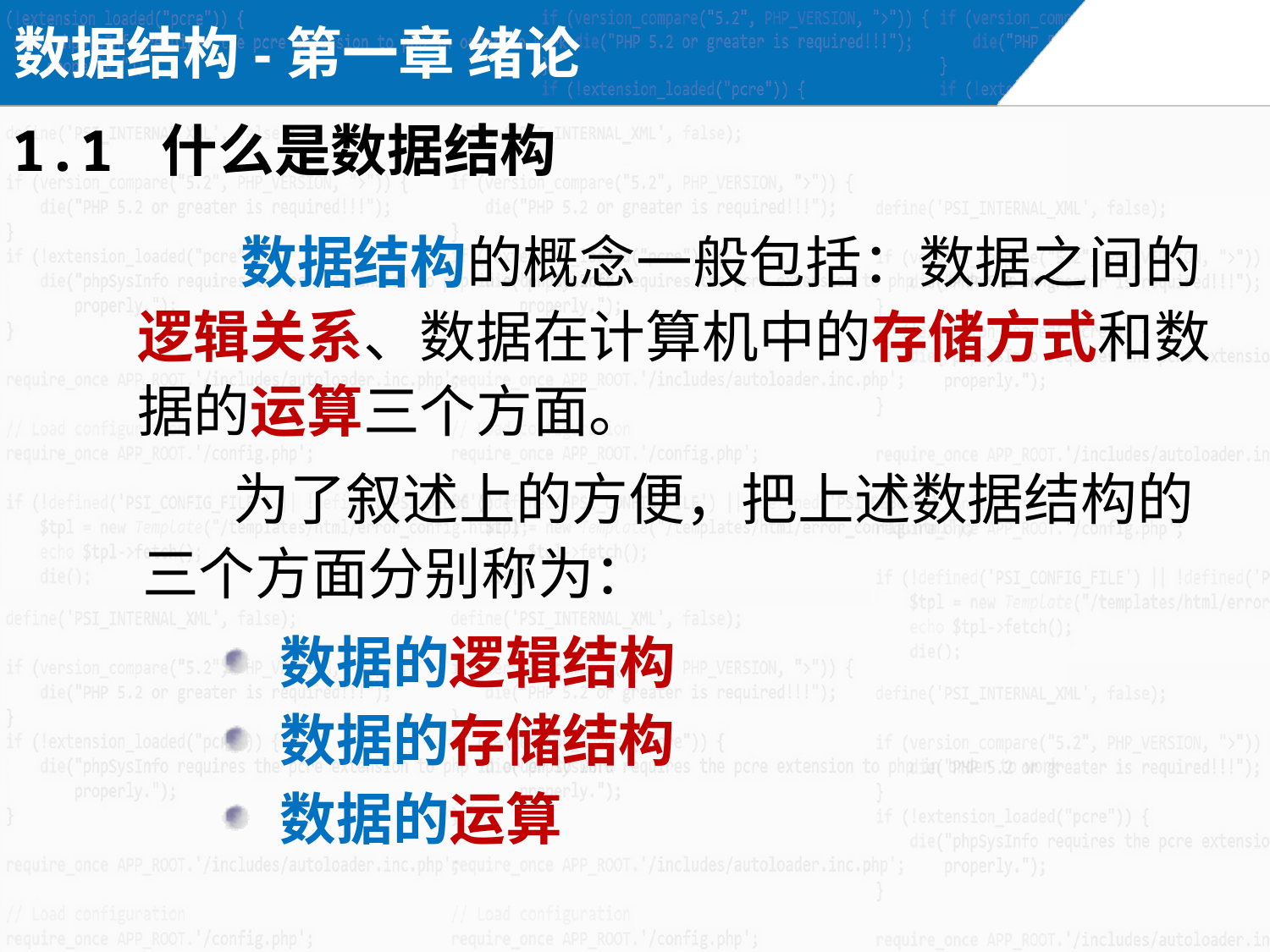

数据结构-第一章 绪论
1.1 什么是数据结构
　　   数据结构的概念一般包括：数据之间的逻辑关系、数据在计算机中的存储方式和数据的运算三个方面。
　　  为了叙述上的方便，把上述数据结构的三个方面分别称为：
 数据的逻辑结构
 数据的存储结构
 数据的运算